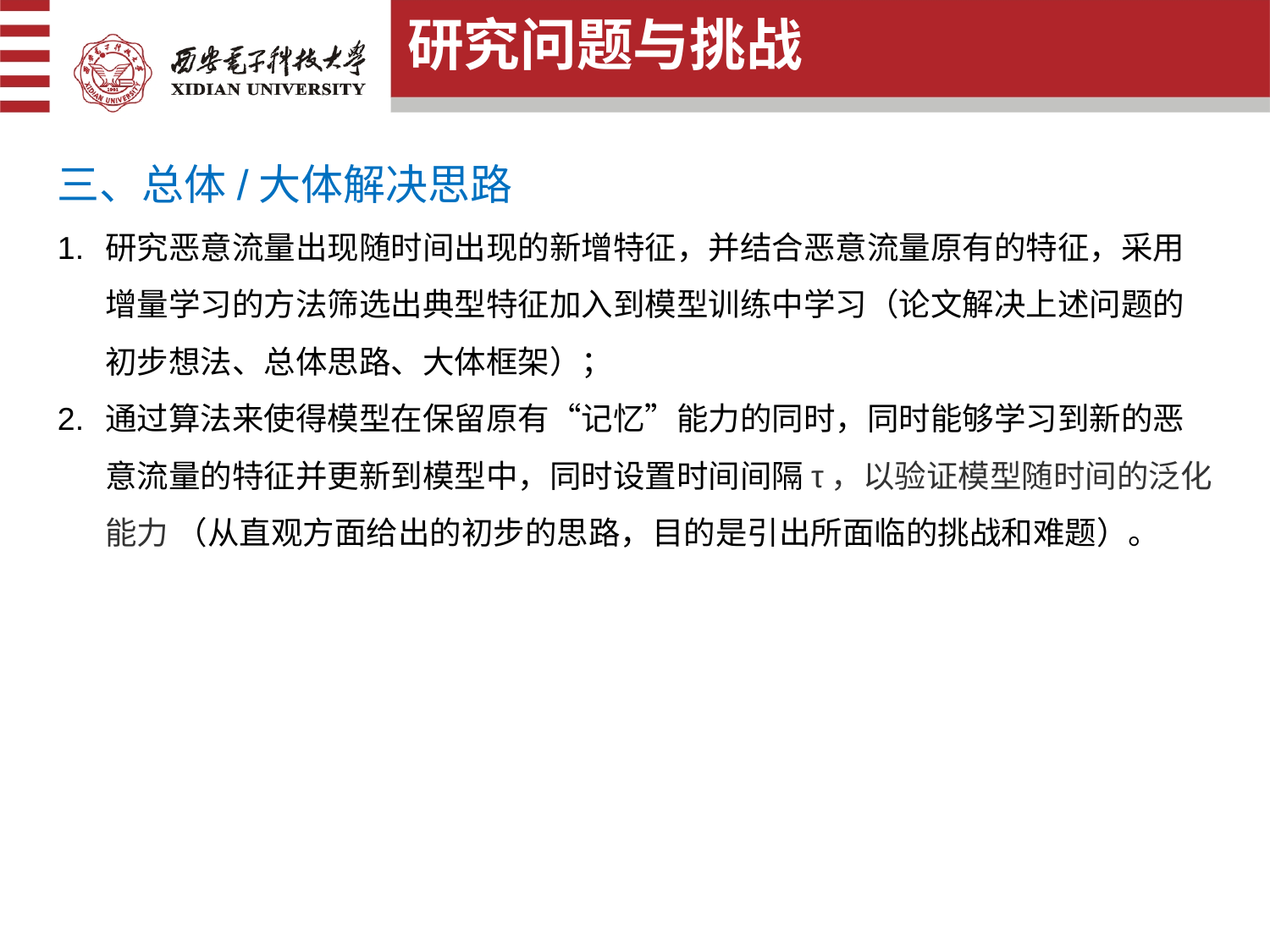

研究问题与挑战
三、总体/大体解决思路
研究恶意流量出现随时间出现的新增特征，并结合恶意流量原有的特征，采用增量学习的方法筛选出典型特征加入到模型训练中学习（论文解决上述问题的初步想法、总体思路、大体框架）；
通过算法来使得模型在保留原有“记忆”能力的同时，同时能够学习到新的恶意流量的特征并更新到模型中，同时设置时间间隔τ，以验证模型随时间的泛化能力 （从直观方面给出的初步的思路，目的是引出所面临的挑战和难题）。